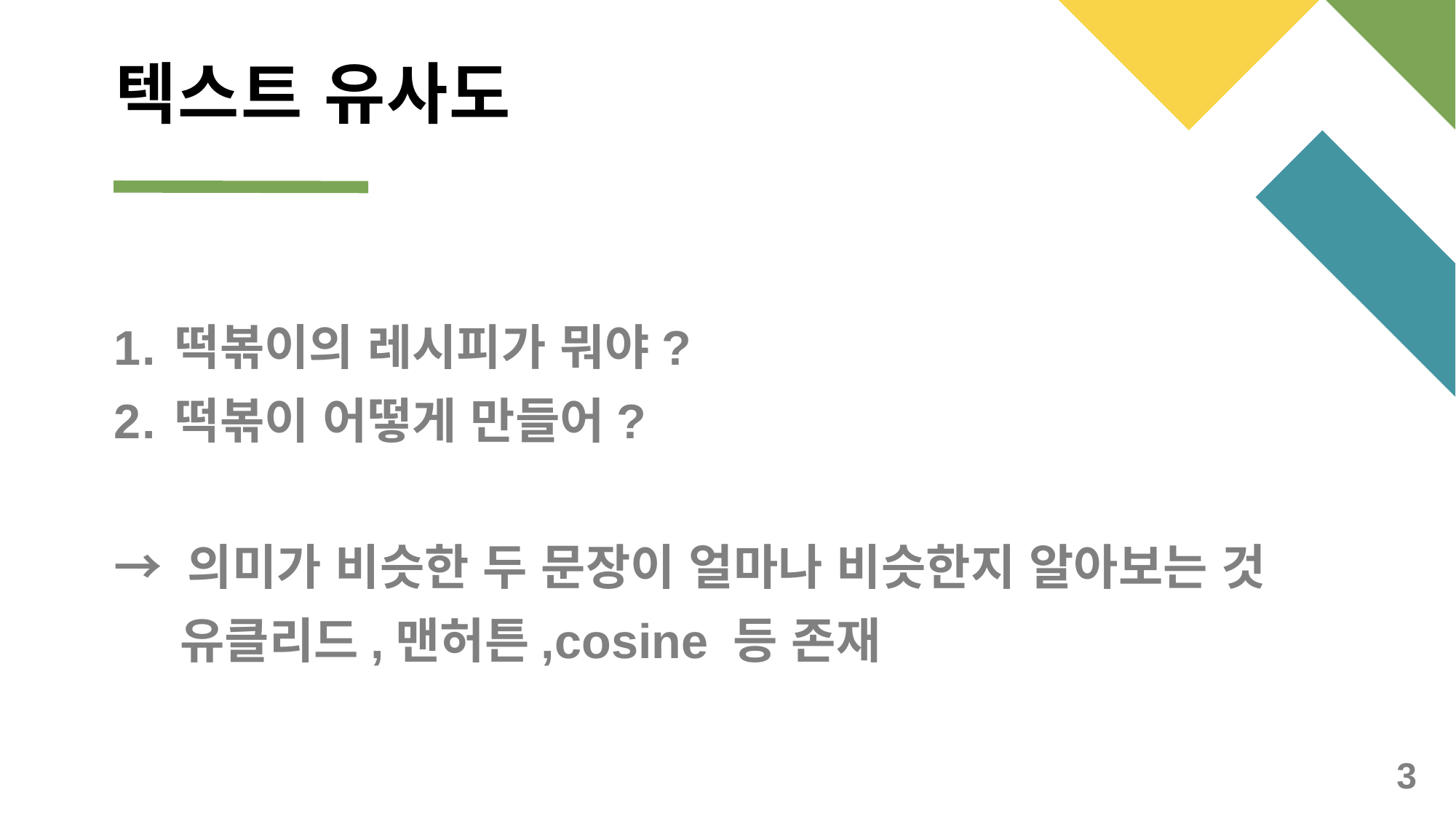

# 텍스트 유사도
떡볶이의 레시피가 뭐야?
떡볶이 어떻게 만들어?

→ 의미가 비슷한 두 문장이 얼마나 비슷한지 알아보는 것
    유클리드,맨허튼,cosine 등 존재
3